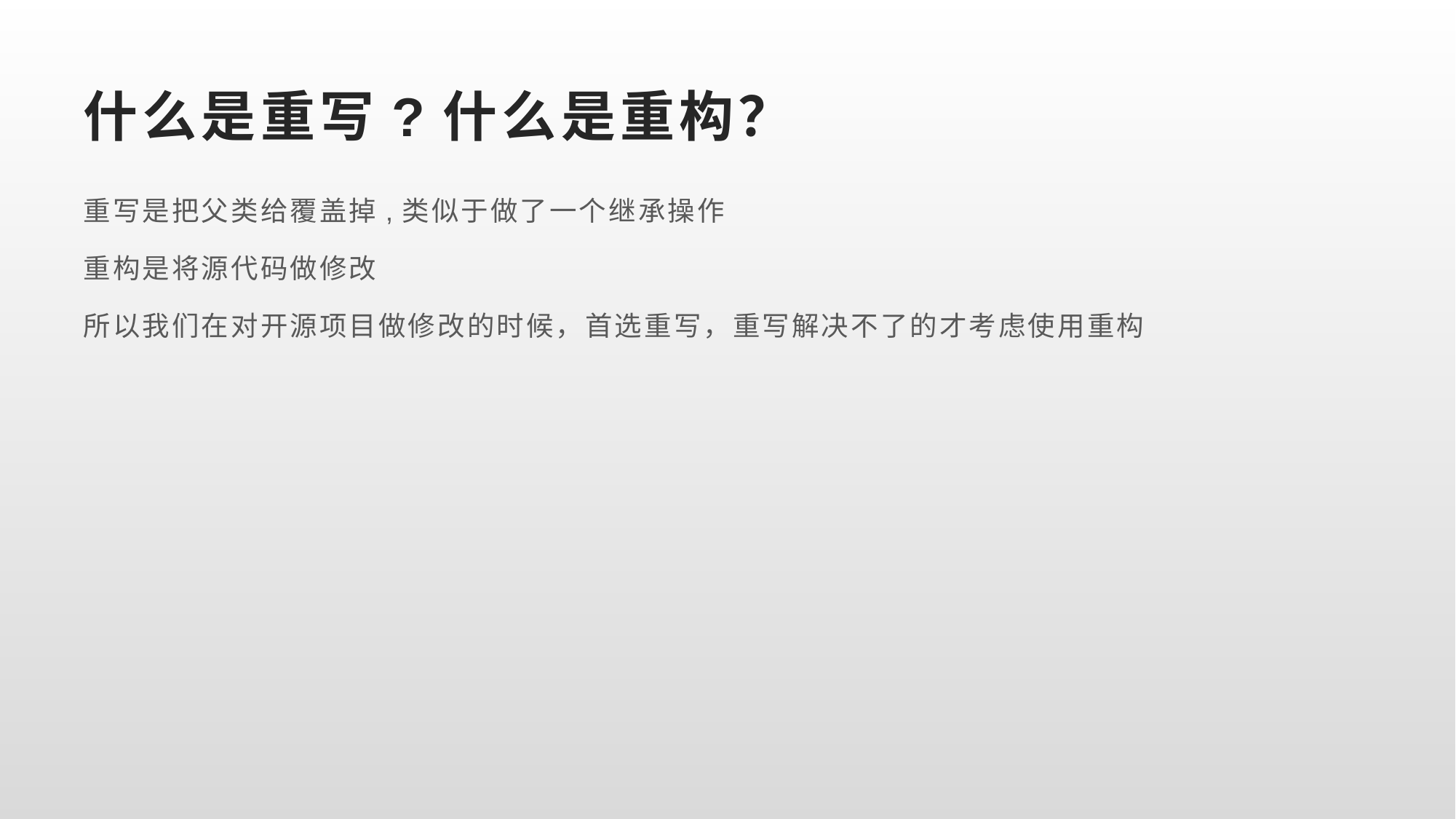

# 什么是重写?什么是重构？
重写是把父类给覆盖掉,类似于做了一个继承操作
重构是将源代码做修改
所以我们在对开源项目做修改的时候，首选重写，重写解决不了的才考虑使用重构